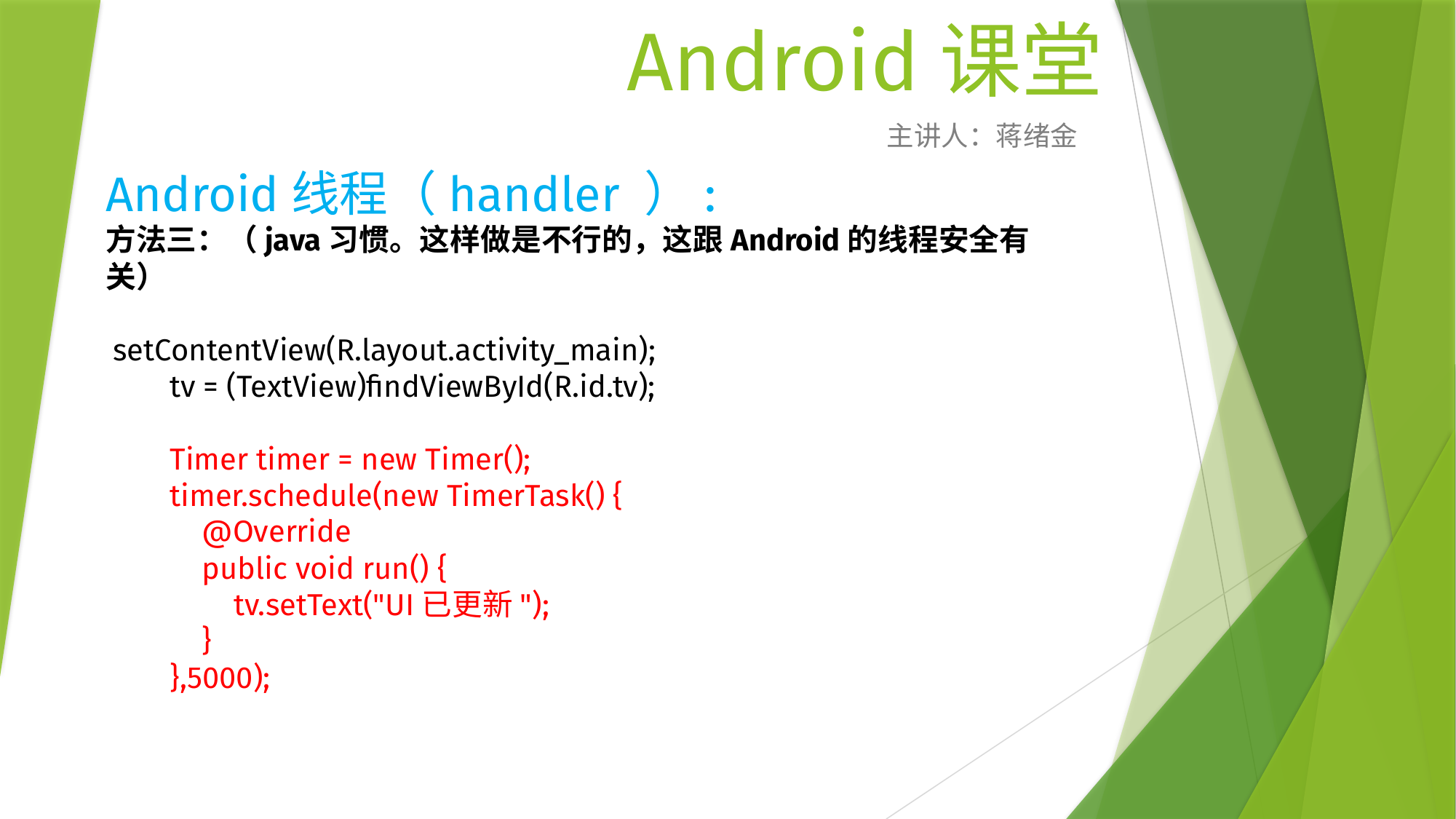

# Android课堂
主讲人：蒋绪金
Android线程（handler ）:
方法三：（java习惯。这样做是不行的，这跟Android的线程安全有关）

 setContentView(R.layout.activity_main);
        tv = (TextView)findViewById(R.id.tv);

        Timer timer = new Timer();
        timer.schedule(new TimerTask() {
            @Override
            public void run() {
                tv.setText("UI已更新");
            }
        },5000);